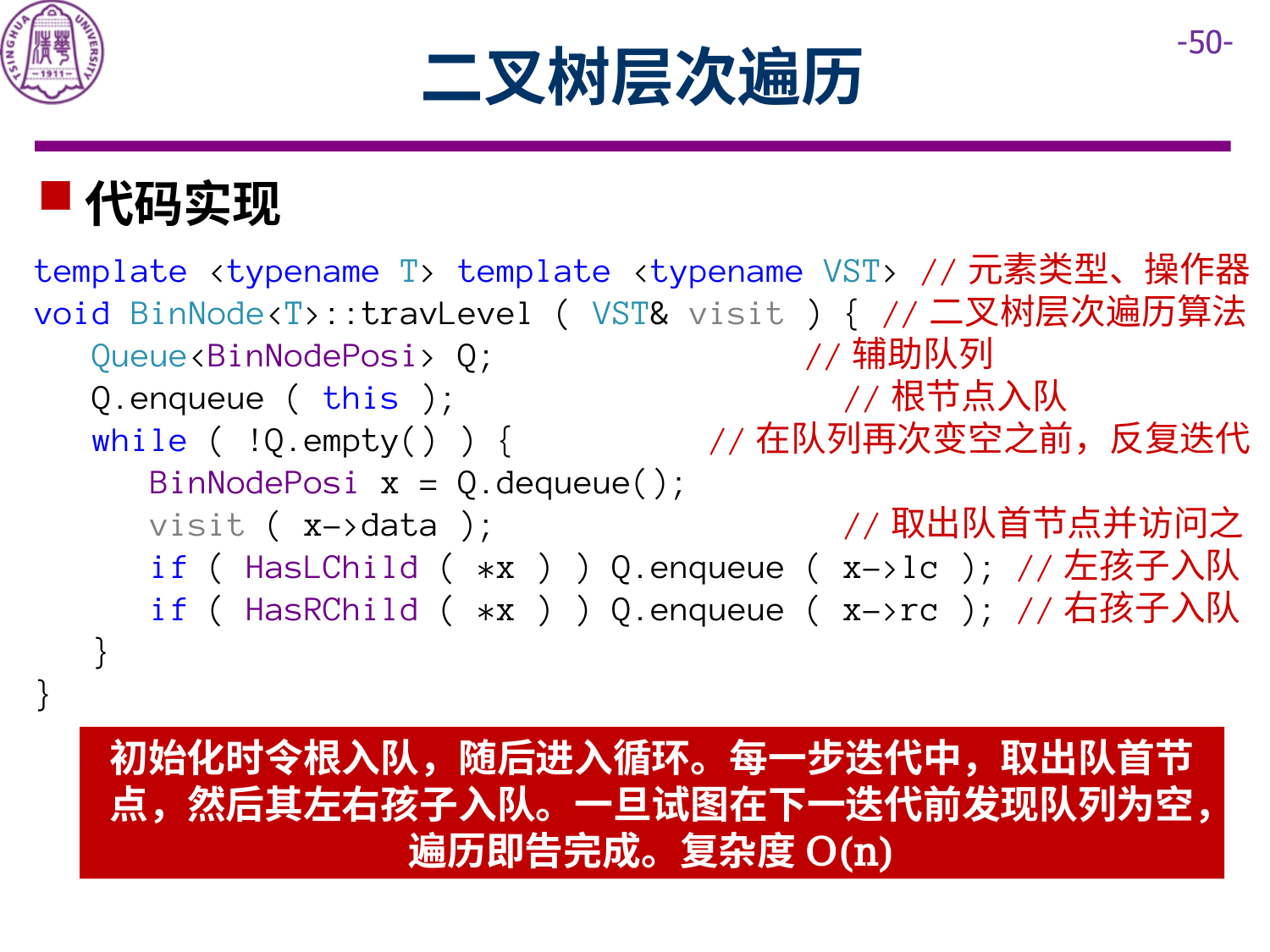

# 二叉树层次遍历
代码实现
template <typename T> template <typename VST> //元素类型、操作器
void BinNode<T>::travLevel ( VST& visit ) { //二叉树层次遍历算法
   Queue<BinNodePosi> Q;                //辅助队列
   Q.enqueue ( this );                    //根节点入队
   while ( !Q.empty() ) {          //在队列再次变空之前，反复迭代
      BinNodePosi x = Q.dequeue();
      visit ( x->data );                  //取出队首节点并访问之
      if ( HasLChild ( *x ) ) Q.enqueue ( x->lc ); //左孩子入队
      if ( HasRChild ( *x ) ) Q.enqueue ( x->rc ); //右孩子入队
   }
}
初始化时令根入队，随后进入循环。每一步迭代中，取出队首节点，然后其左右孩子入队。一旦试图在下一迭代前发现队列为空，遍历即告完成。复杂度O(n)